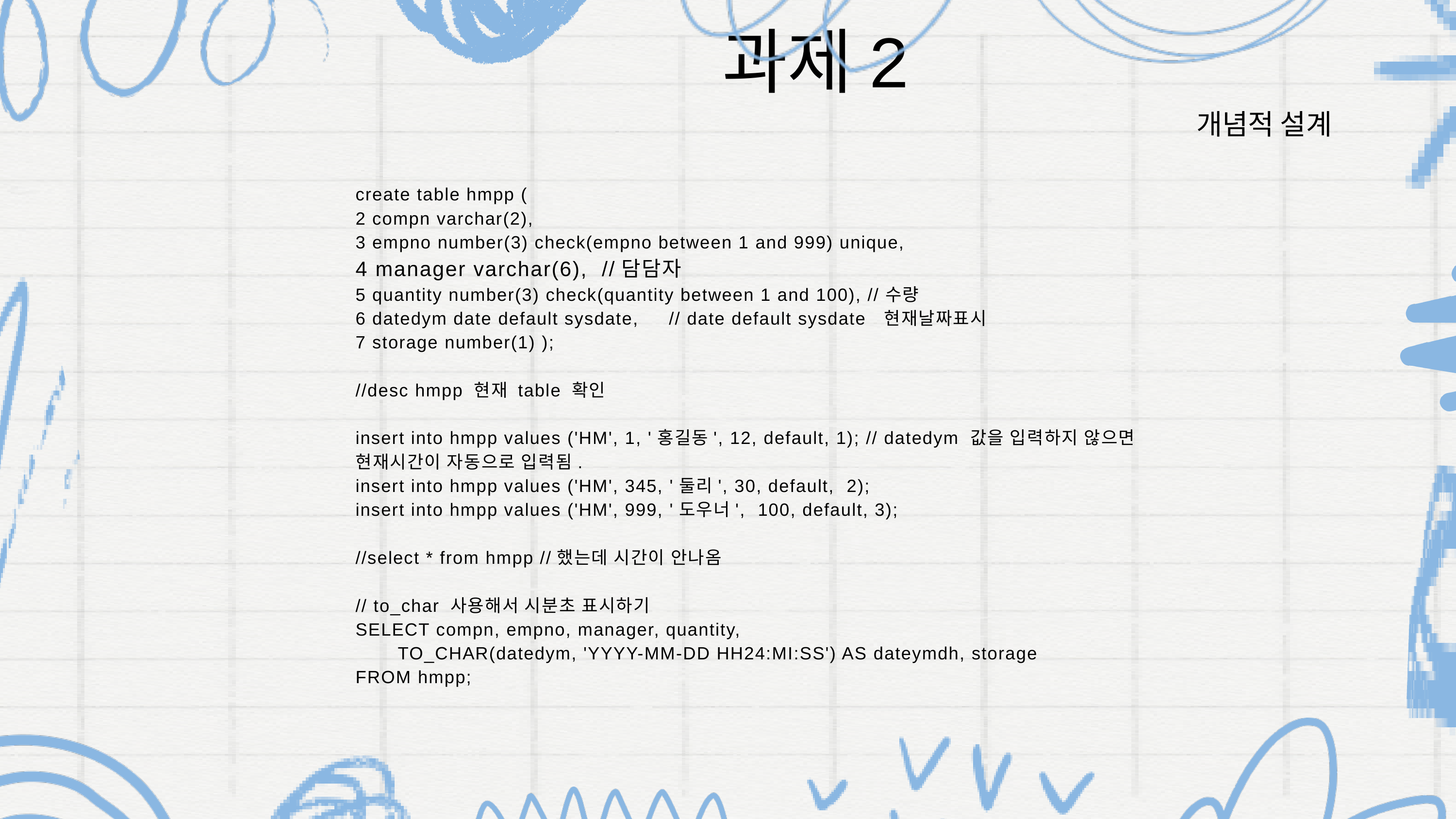

과제2
개념적 설계

create table hmpp (
2 compn varchar(2),
3 empno number(3) check(empno between 1 and 999) unique,
4 manager varchar(6),  //담담자
5 quantity number(3) check(quantity between 1 and 100), //수량
6 datedym date default sysdate,     // date default sysdate  현재날짜표시
7 storage number(1) );

//desc hmpp 현재 table 확인

insert into hmpp values ('HM', 1, '홍길동', 12, default, 1); // datedym 값을 입력하지 않으면 현재시간이 자동으로 입력됨.
insert into hmpp values ('HM', 345, '둘리', 30, default,  2);
insert into hmpp values ('HM', 999, '도우너',  100, default, 3);

//select * from hmpp //했는데 시간이 안나옴

// to_char 사용해서 시분초 표시하기
SELECT compn, empno, manager, quantity,
       TO_CHAR(datedym, 'YYYY-MM-DD HH24:MI:SS') AS dateymdh, storage
FROM hmpp;